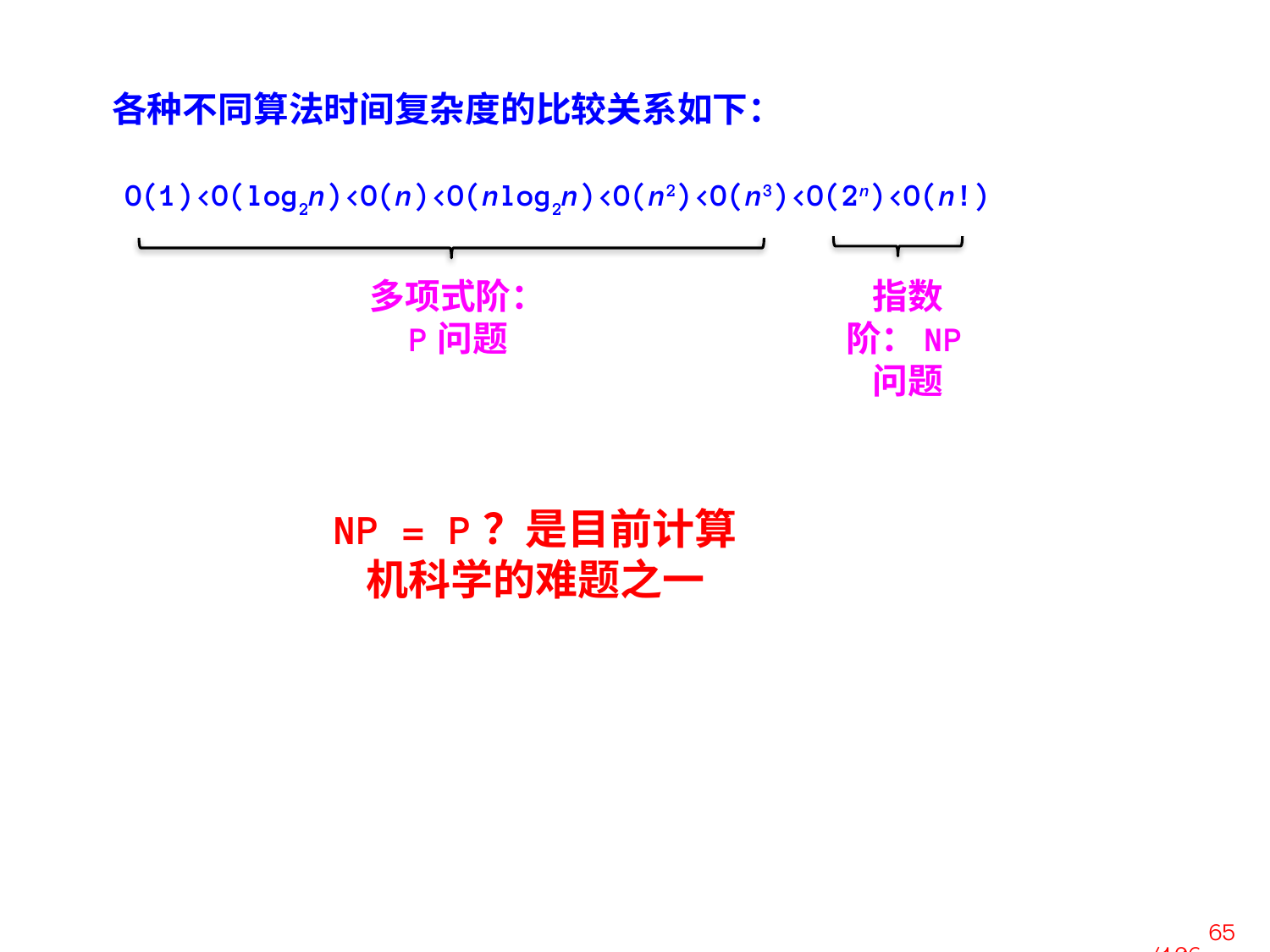

各种不同算法时间复杂度的比较关系如下：
  O(1)<O(log2n)<O(n)<O(nlog2n)<O(n2)<O(n3)<O(2n)<O(n!)

指数阶：NP问题

多项式阶：P问题
NP = P？是目前计算机科学的难题之一
                 65/106